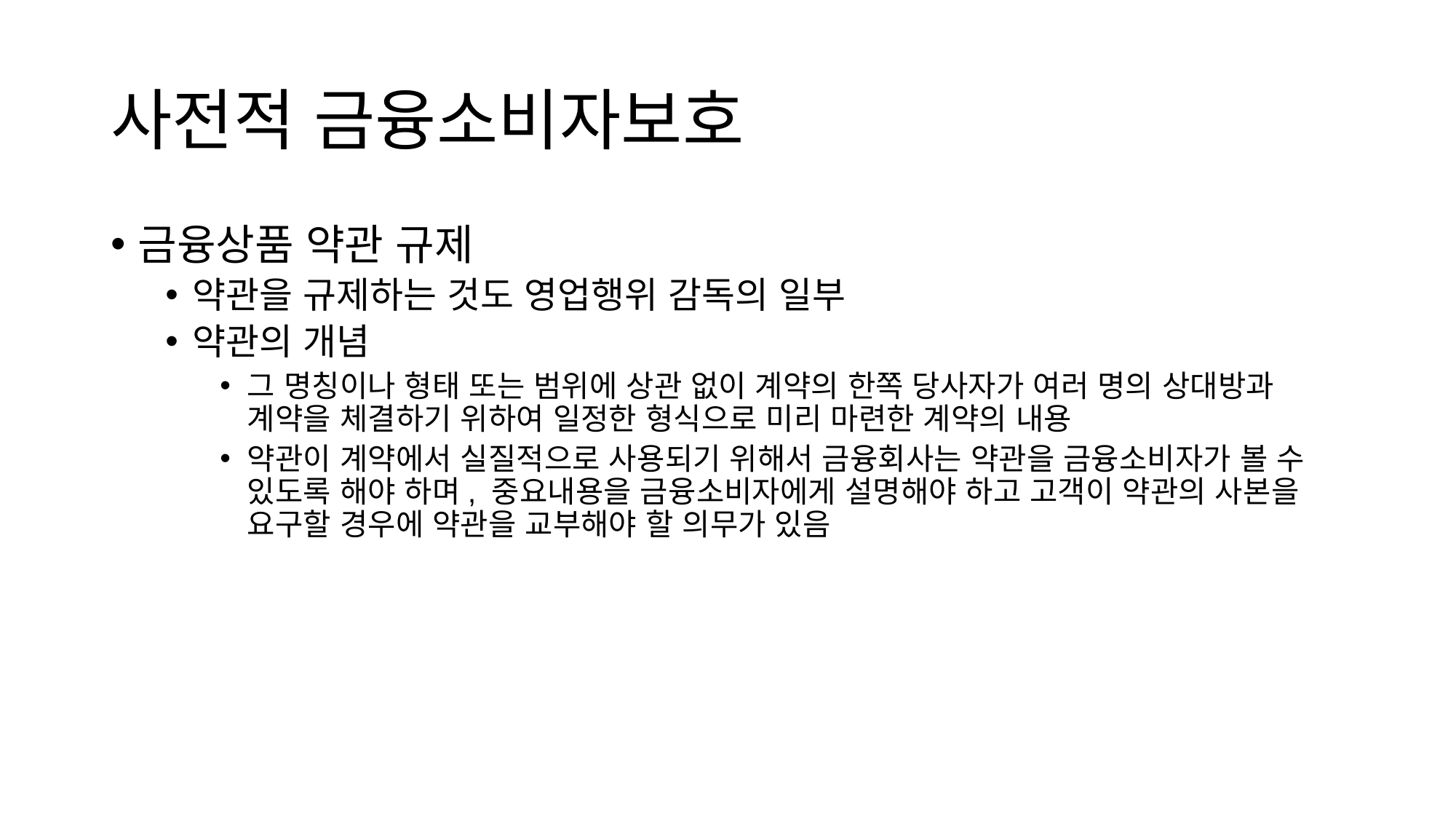

# 사전적 금융소비자보호
금융상품 약관 규제
약관을 규제하는 것도 영업행위 감독의 일부
약관의 개념
그 명칭이나 형태 또는 범위에 상관 없이 계약의 한쪽 당사자가 여러 명의 상대방과 계약을 체결하기 위하여 일정한 형식으로 미리 마련한 계약의 내용
약관이 계약에서 실질적으로 사용되기 위해서 금융회사는 약관을 금융소비자가 볼 수 있도록 해야 하며, 중요내용을 금융소비자에게 설명해야 하고 고객이 약관의 사본을 요구할 경우에 약관을 교부해야 할 의무가 있음